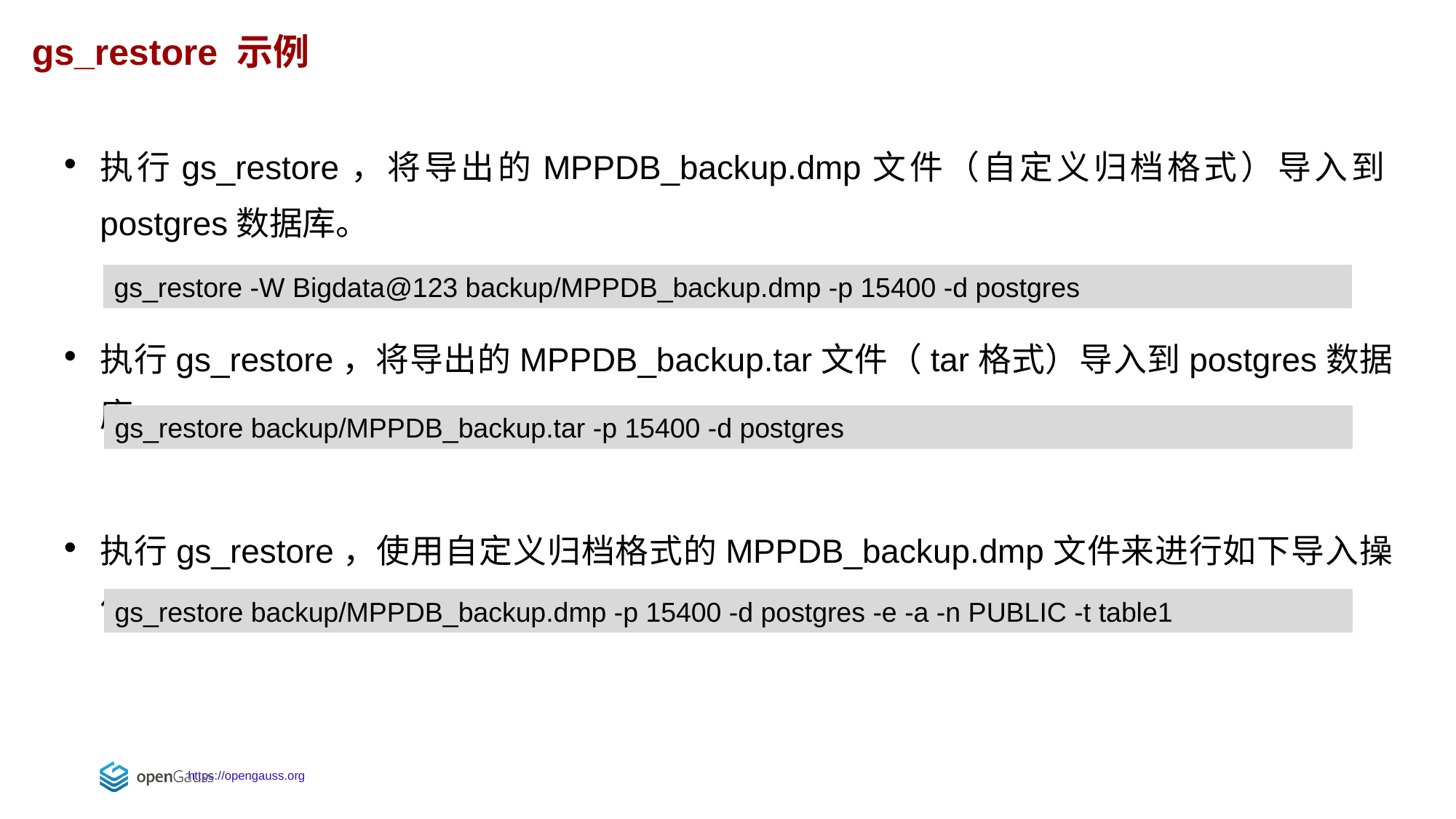

gs_restore 示例
执行gs_restore，将导出的MPPDB_backup.dmp文件（自定义归档格式）导入到postgres数据库。

执行gs_restore，将导出的MPPDB_backup.tar文件（tar格式）导入到postgres数据库。

执行gs_restore，使用自定义归档格式的MPPDB_backup.dmp文件来进行如下导入操作。只导入PUBLIC模式下表table1的数据。
gs_restore -W Bigdata@123 backup/MPPDB_backup.dmp -p 15400 -d postgres
gs_restore backup/MPPDB_backup.tar -p 15400 -d postgres
gs_restore backup/MPPDB_backup.dmp -p 15400 -d postgres -e -a -n PUBLIC -t table1